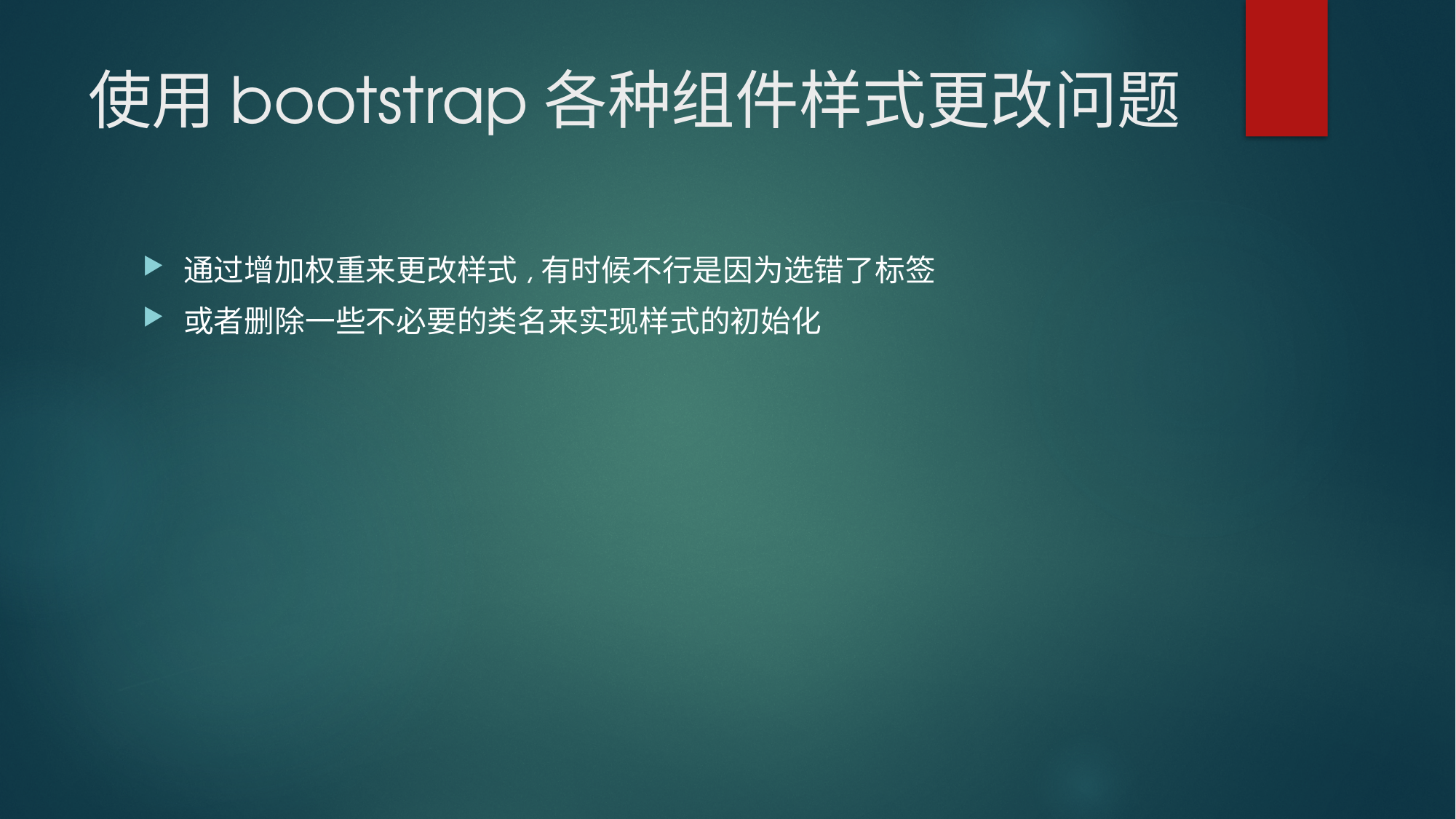

# 使用bootstrap各种组件样式更改问题
通过增加权重来更改样式,有时候不行是因为选错了标签
或者删除一些不必要的类名来实现样式的初始化